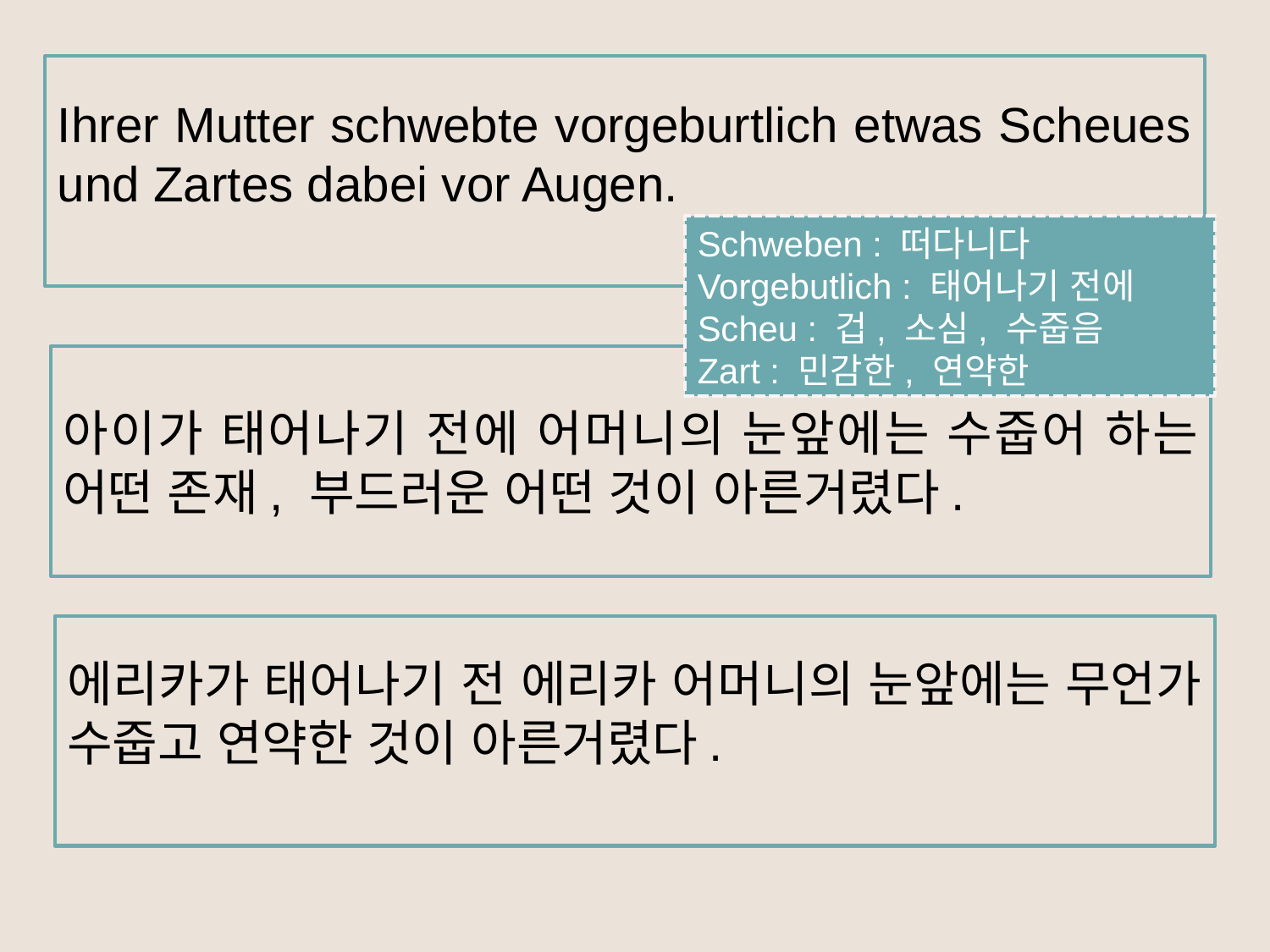

Ihrer Mutter schwebte vorgeburtlich etwas Scheues und Zartes dabei vor Augen.

Schweben : 떠다니다
Vorgebutlich : 태어나기 전에
Scheu : 겁, 소심, 수줍음
Zart : 민감한, 연약한
아이가 태어나기 전에 어머니의 눈앞에는 수줍어 하는 어떤 존재, 부드러운 어떤 것이 아른거렸다.
에리카가 태어나기 전 에리카 어머니의 눈앞에는 무언가 수줍고 연약한 것이 아른거렸다.